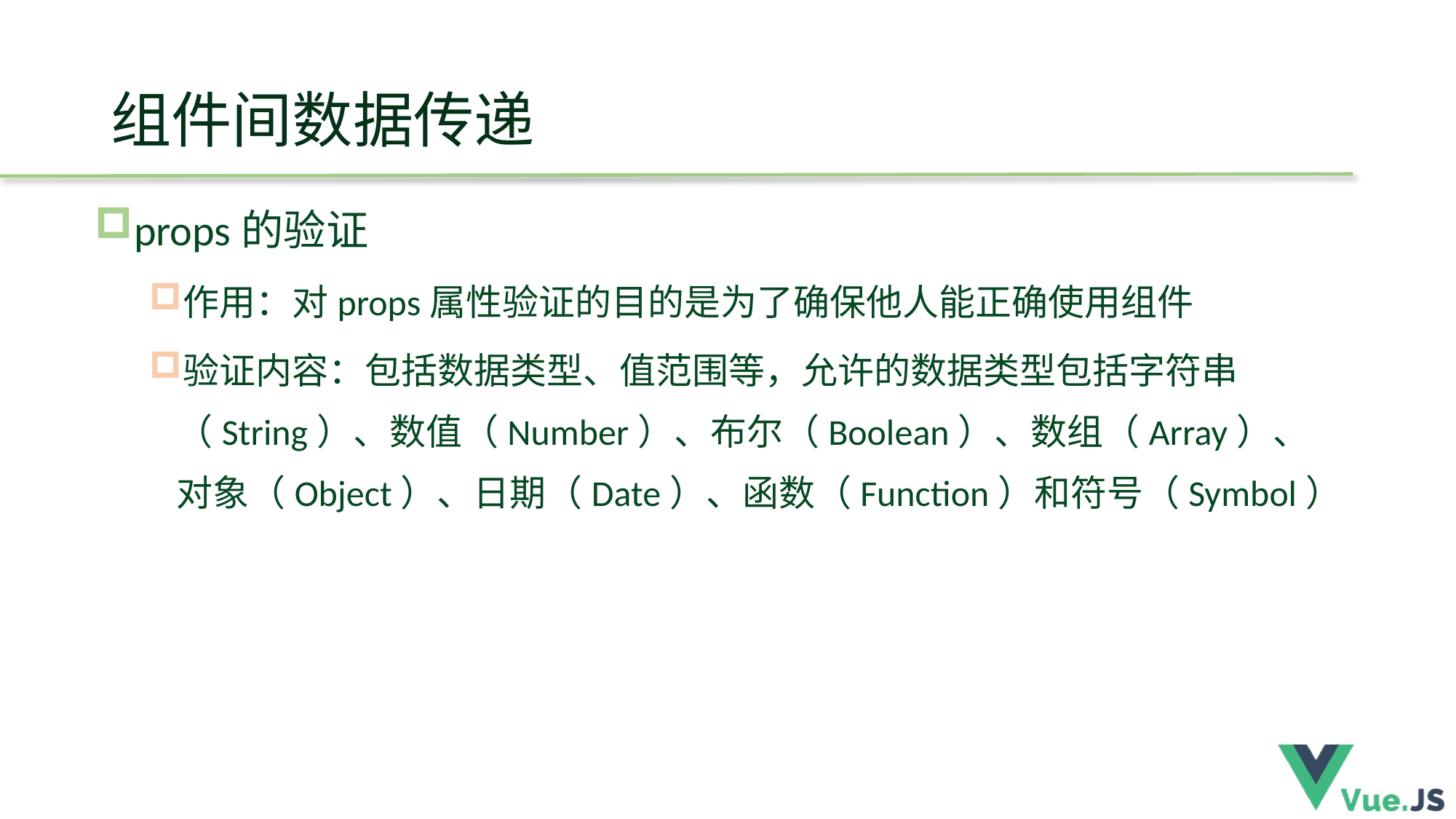

# 组件间数据传递
props的验证
作用：对props属性验证的目的是为了确保他人能正确使用组件
验证内容：包括数据类型、值范围等，允许的数据类型包括字符串（String）、数值（Number）、布尔（Boolean）、数组（Array）、对象（Object）、日期（Date）、函数（Function）和符号（Symbol）